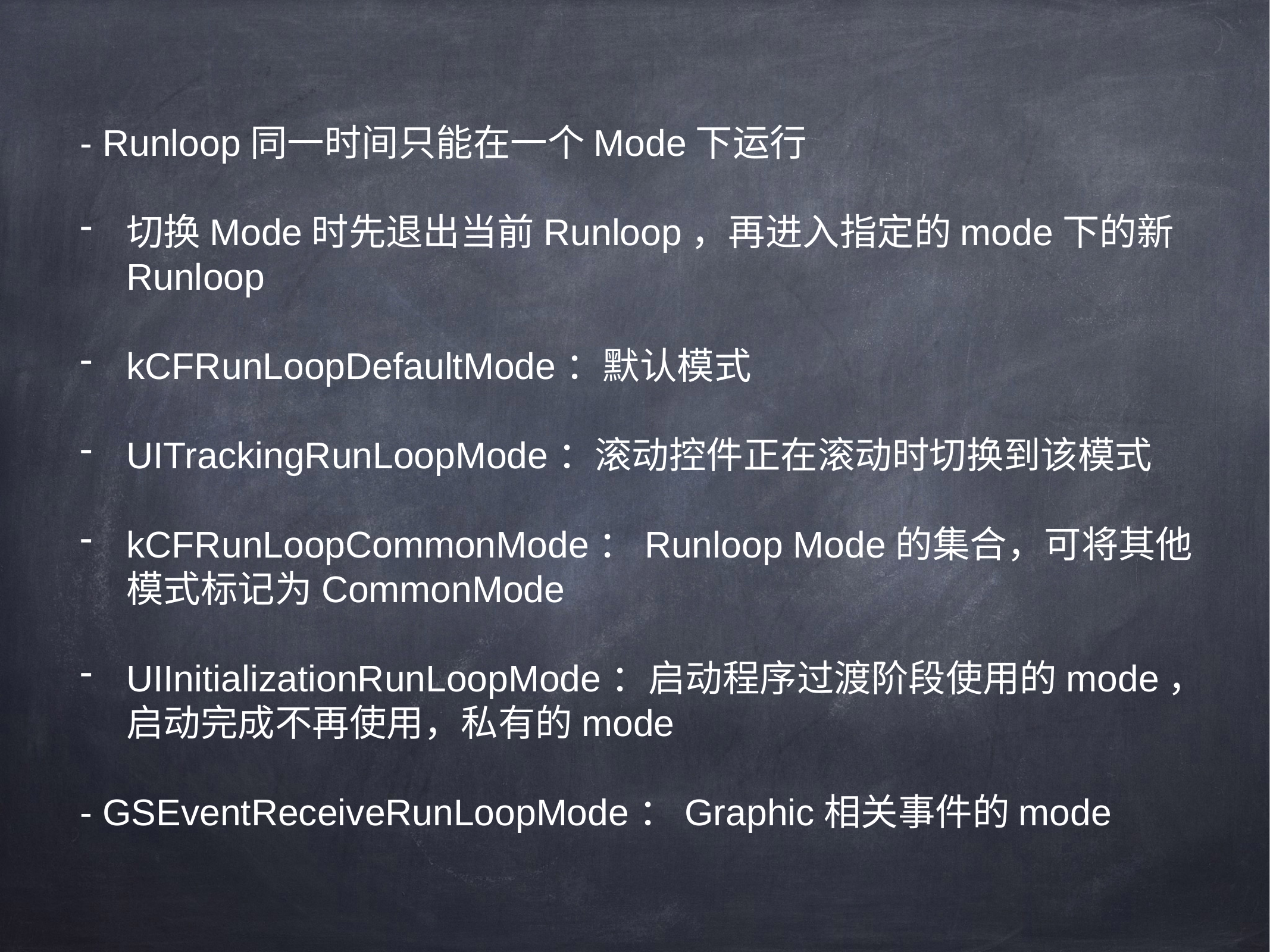

- Runloop同一时间只能在一个Mode下运行

切换Mode时先退出当前Runloop，再进入指定的mode下的新Runloop

kCFRunLoopDefaultMode：默认模式

UITrackingRunLoopMode：滚动控件正在滚动时切换到该模式

kCFRunLoopCommonMode：Runloop Mode的集合，可将其他模式标记为CommonMode

UIInitializationRunLoopMode：启动程序过渡阶段使用的mode，启动完成不再使用，私有的mode

- GSEventReceiveRunLoopMode：Graphic相关事件的mode